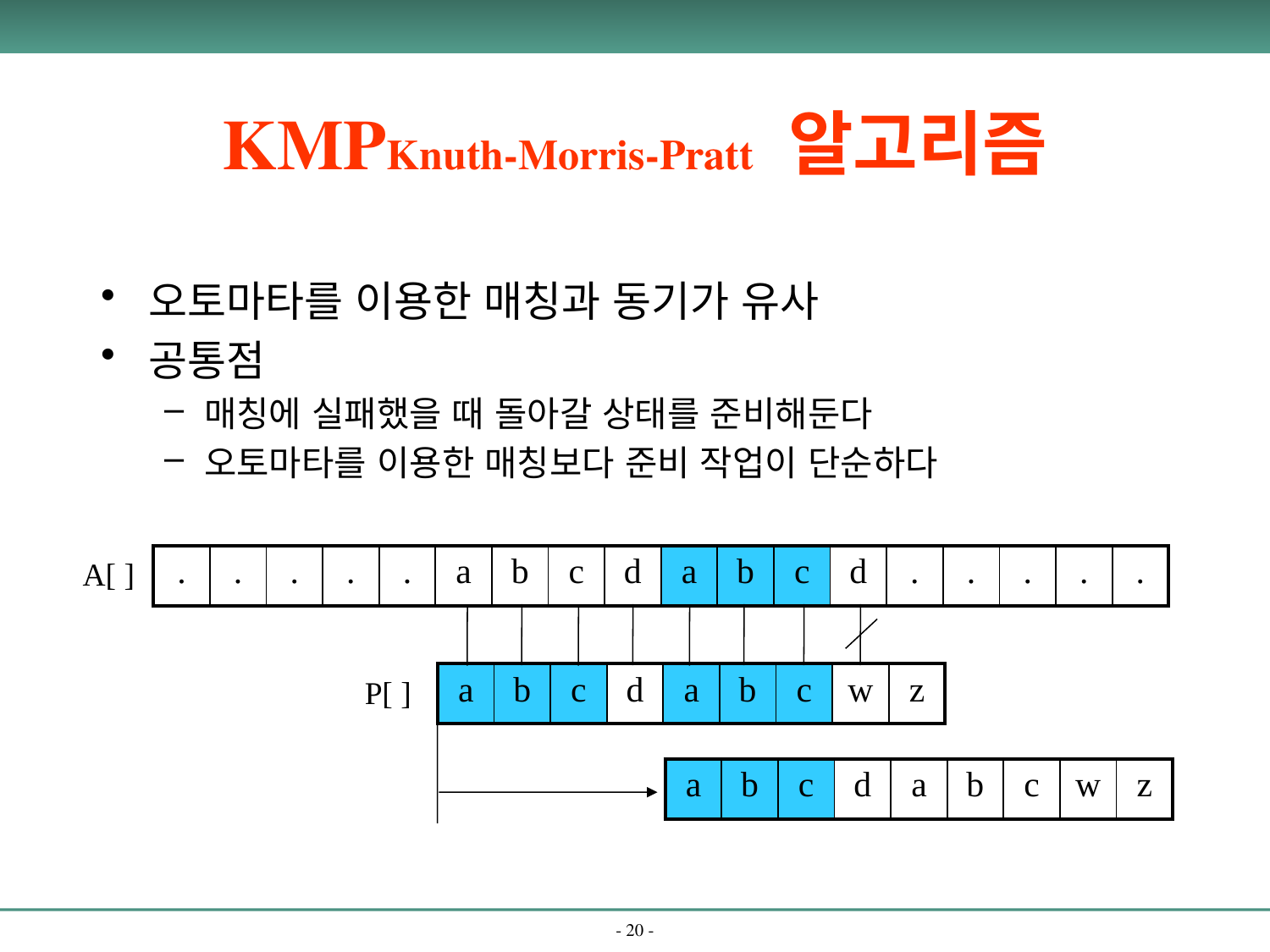

# KMPKnuth-Morris-Pratt 알고리즘
오토마타를 이용한 매칭과 동기가 유사
공통점
매칭에 실패했을 때 돌아갈 상태를 준비해둔다
오토마타를 이용한 매칭보다 준비 작업이 단순하다
| . | . | . | . | . | a | b | c | d | a | b | c | d | . | . | . | . | . |
| --- | --- | --- | --- | --- | --- | --- | --- | --- | --- | --- | --- | --- | --- | --- | --- | --- | --- |
A[ ]

| a | b | c | d | a | b | c | w | z |
| --- | --- | --- | --- | --- | --- | --- | --- | --- |
P[ ]

| a | b | c | d | a | b | c | w | z |
| --- | --- | --- | --- | --- | --- | --- | --- | --- |